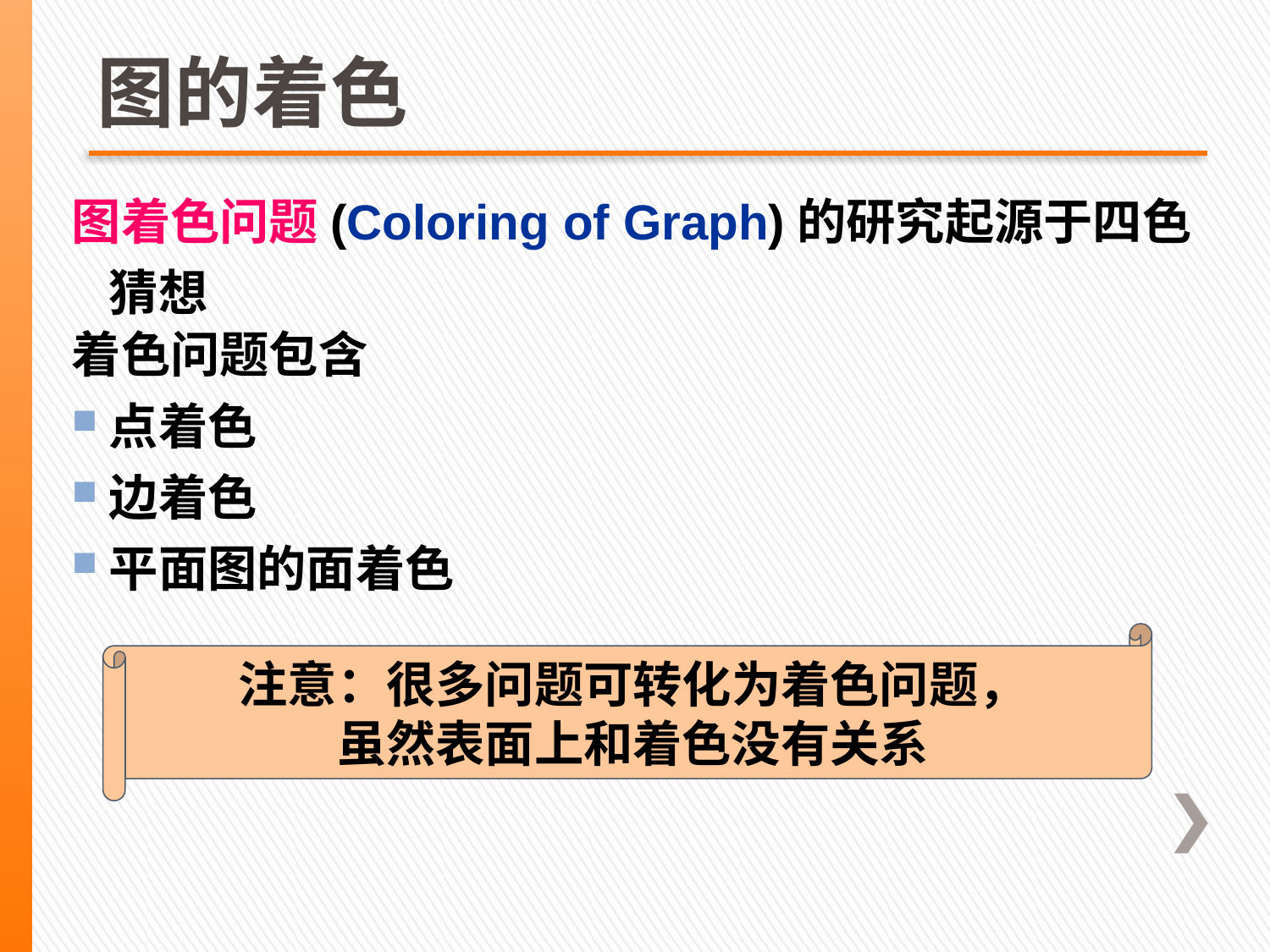

# 图的着色
图着色问题(Coloring of Graph)的研究起源于四色猜想
着色问题包含
点着色
边着色
平面图的面着色

注意：很多问题可转化为着色问题，
虽然表面上和着色没有关系